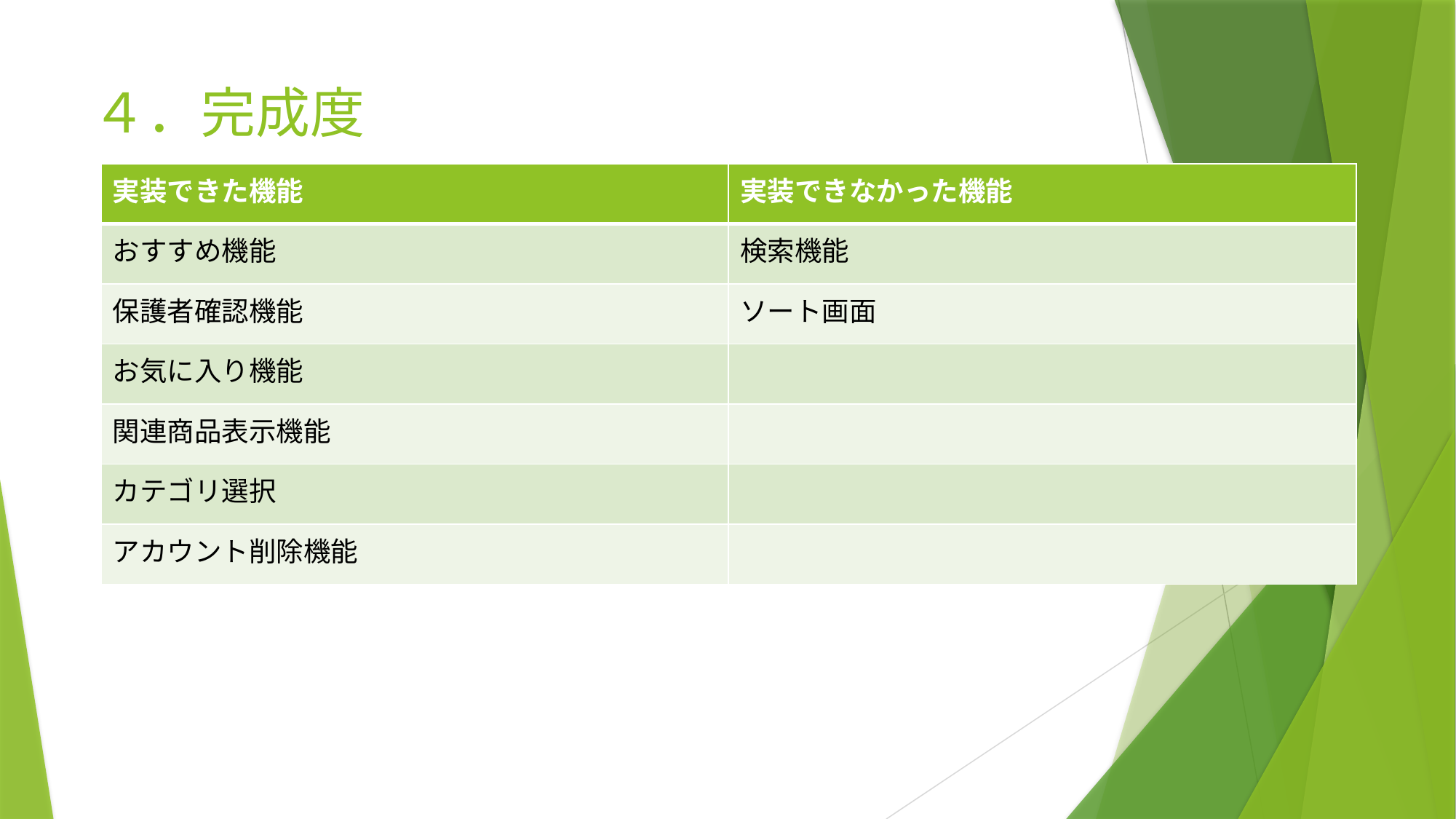

# ４．完成度
| 実装できた機能 | 実装できなかった機能 |
| --- | --- |
| おすすめ機能 | 検索機能 |
| 保護者確認機能 | ソート画面 |
| お気に入り機能 |  |
| 関連商品表示機能 |  |
| カテゴリ選択 |  |
| アカウント削除機能 |  |